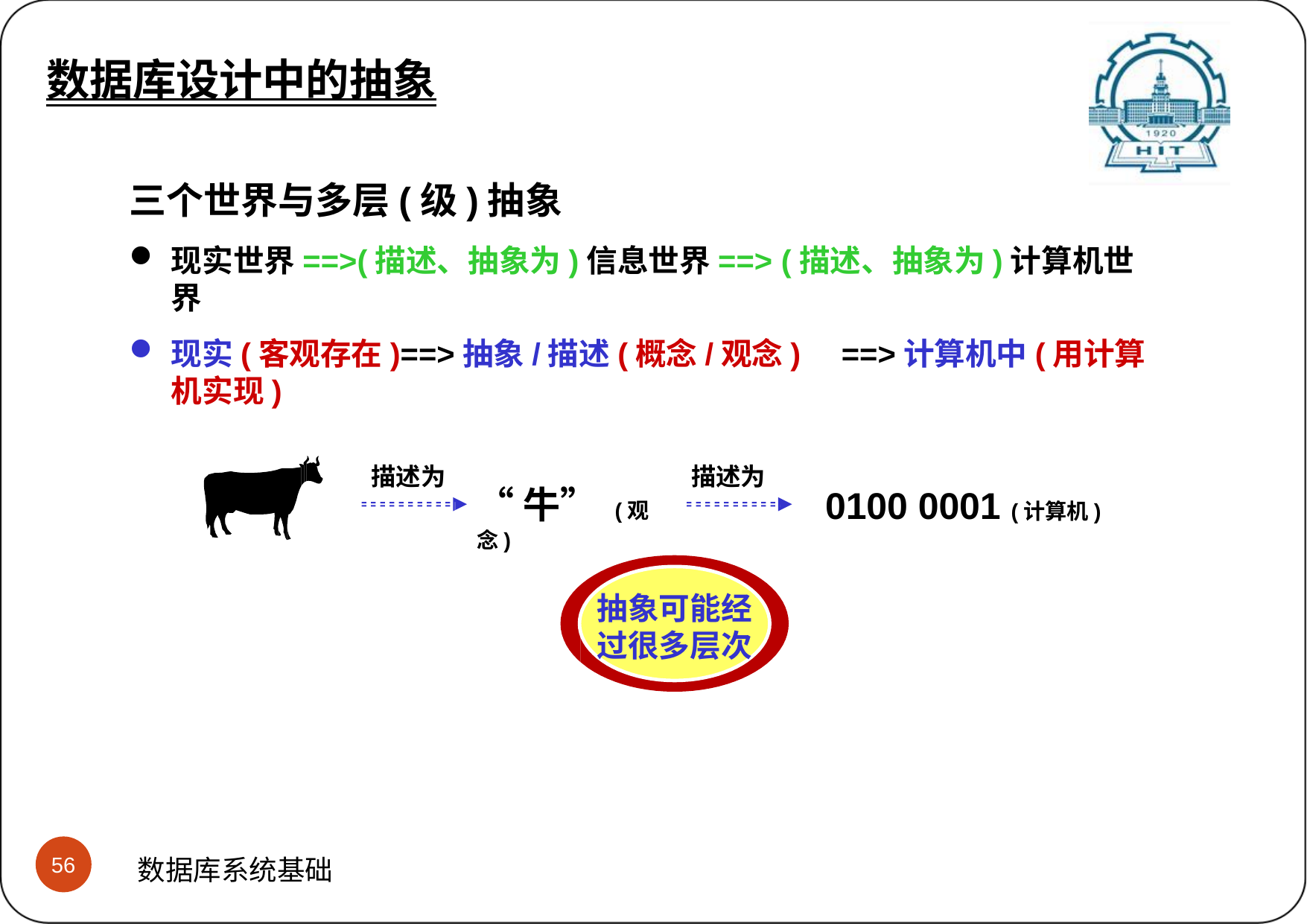

数据库设计中的抽象
# 数据库设计中的抽象
(2)三个世界?
三个世界与多层(级)抽象
现实世界==>(描述、抽象为)信息世界==> (描述、抽象为)计算机世界
现实(客观存在)==>抽象/描述(概念/观念)	==>计算机中(用计算机实现)

描述为
描述为
“牛” (观念)
0100 0001 (计算机)

抽象可能经 过很多层次